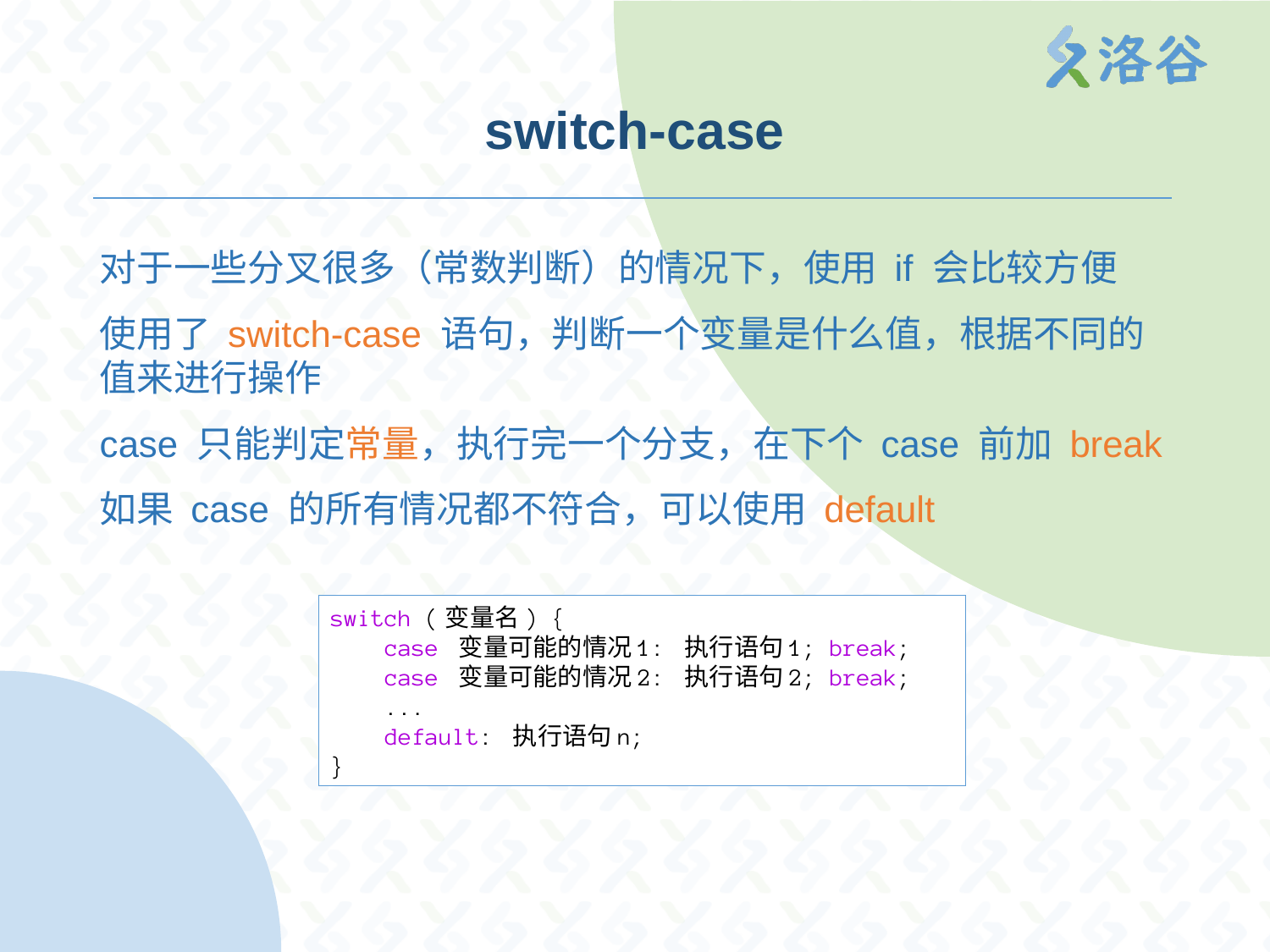

# switch-case
对于一些分叉很多（常数判断）的情况下，使用 if 会比较方便
使用了 switch-case 语句，判断一个变量是什么值，根据不同的值来进行操作
case 只能判定常量，执行完一个分支，在下个 case 前加 break
如果 case 的所有情况都不符合，可以使用 default
switch (变量名) {
    case 变量可能的情况1: 执行语句1; break;
    case 变量可能的情况2: 执行语句2; break;
    ...
    default: 执行语句n;
}